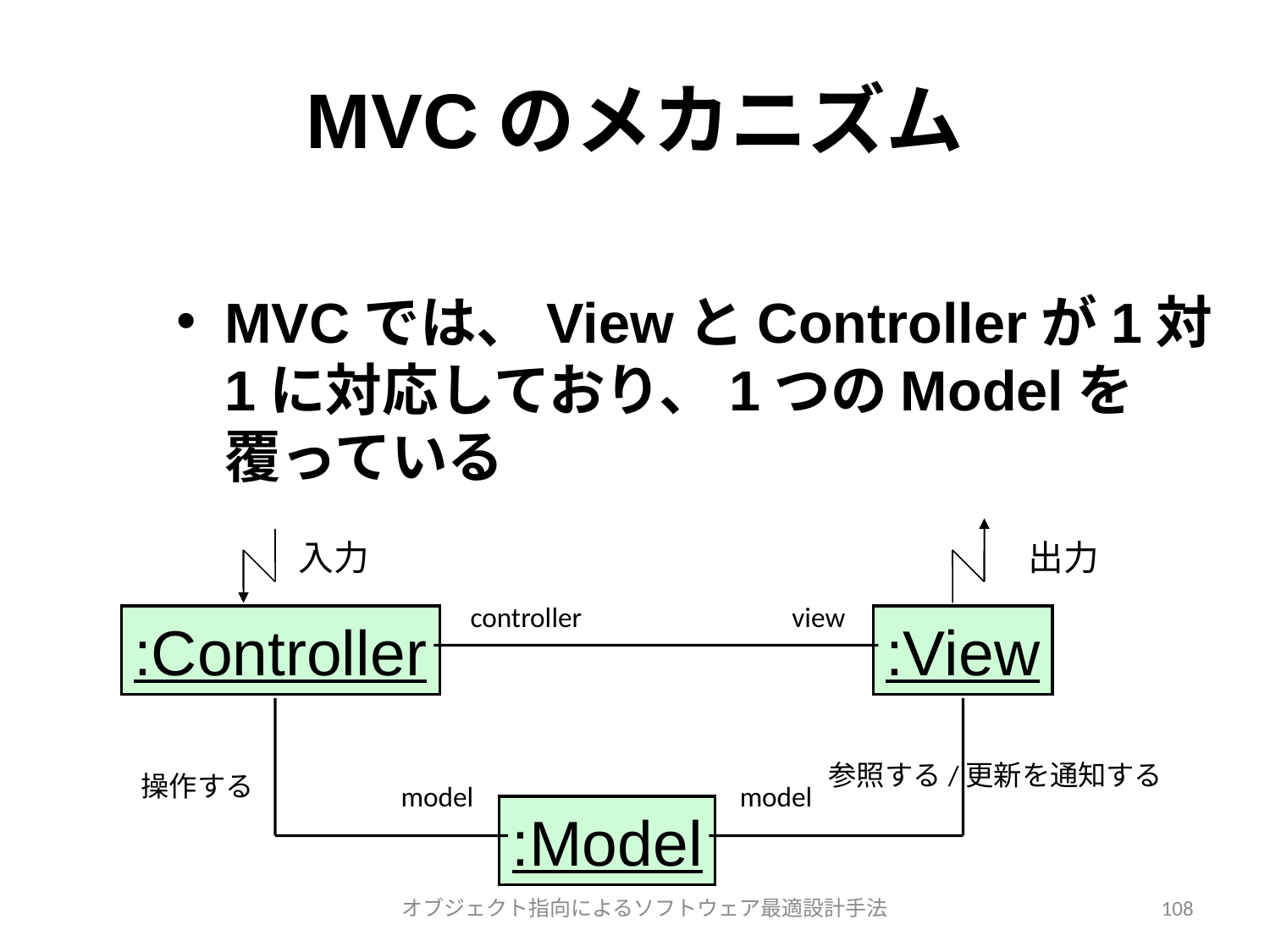

# MVCのメカニズム
MVCでは、ViewとControllerが1対1に対応しており、1つのModelを覆っている

入力
出力

controller
view
:Controller
:View

参照する/更新を通知する
操作する
model
model
:Model

オブジェクト指向によるソフトウェア最適設計手法
108